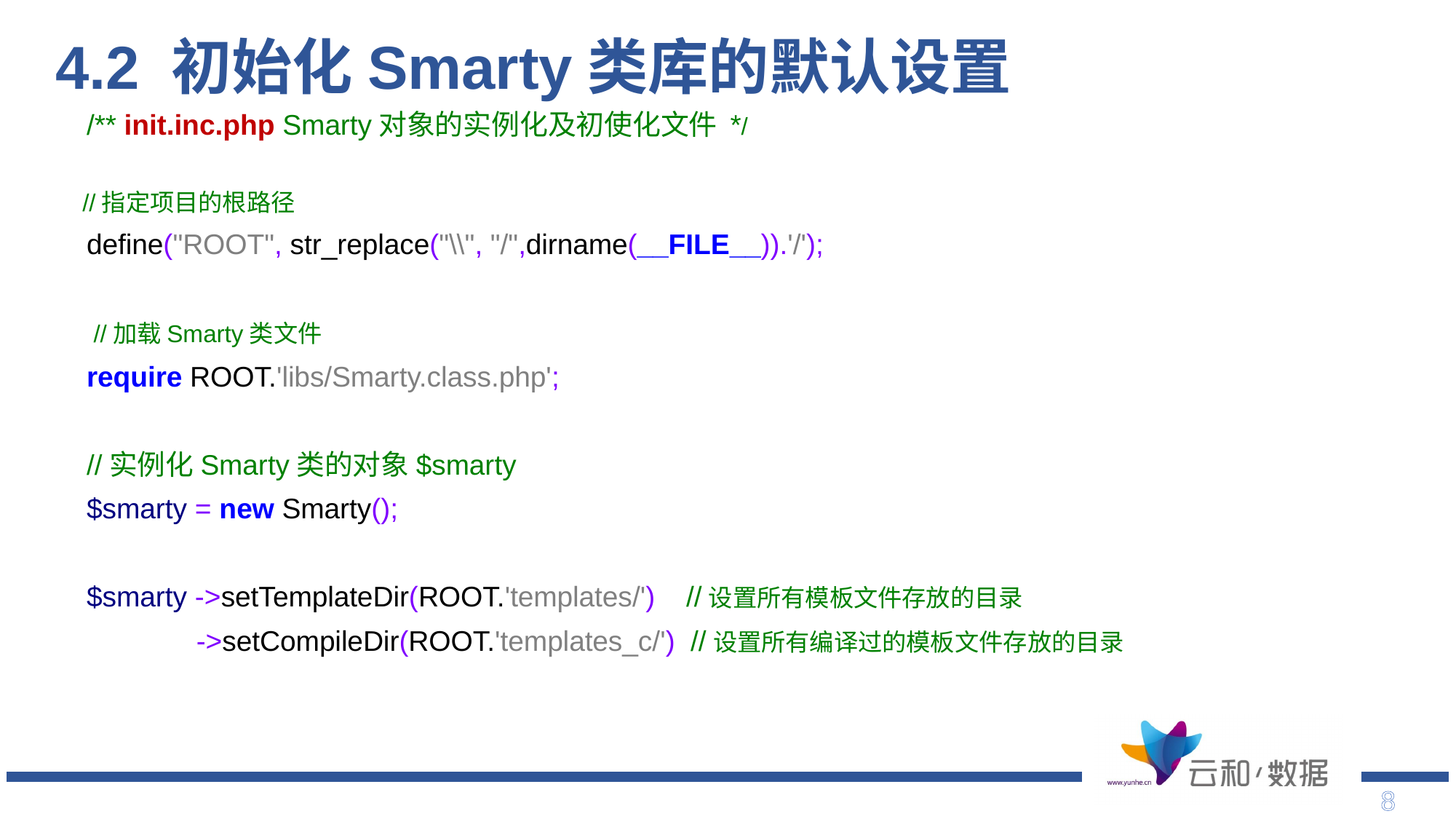

# 4.2 初始化Smarty类库的默认设置
    /** init.inc.php Smarty对象的实例化及初使化文件 */

    //指定项目的根路径
    define("ROOT", str_replace("\\", "/",dirname(__FILE__)).'/');

     //加载Smarty类文件
    require ROOT.'libs/Smarty.class.php';

    //实例化Smarty类的对象$smarty
    $smarty = new Smarty();

    $smarty ->setTemplateDir(ROOT.'templates/')    //设置所有模板文件存放的目录
                  ->setCompileDir(ROOT.'templates_c/')  //设置所有编译过的模板文件存放的目录